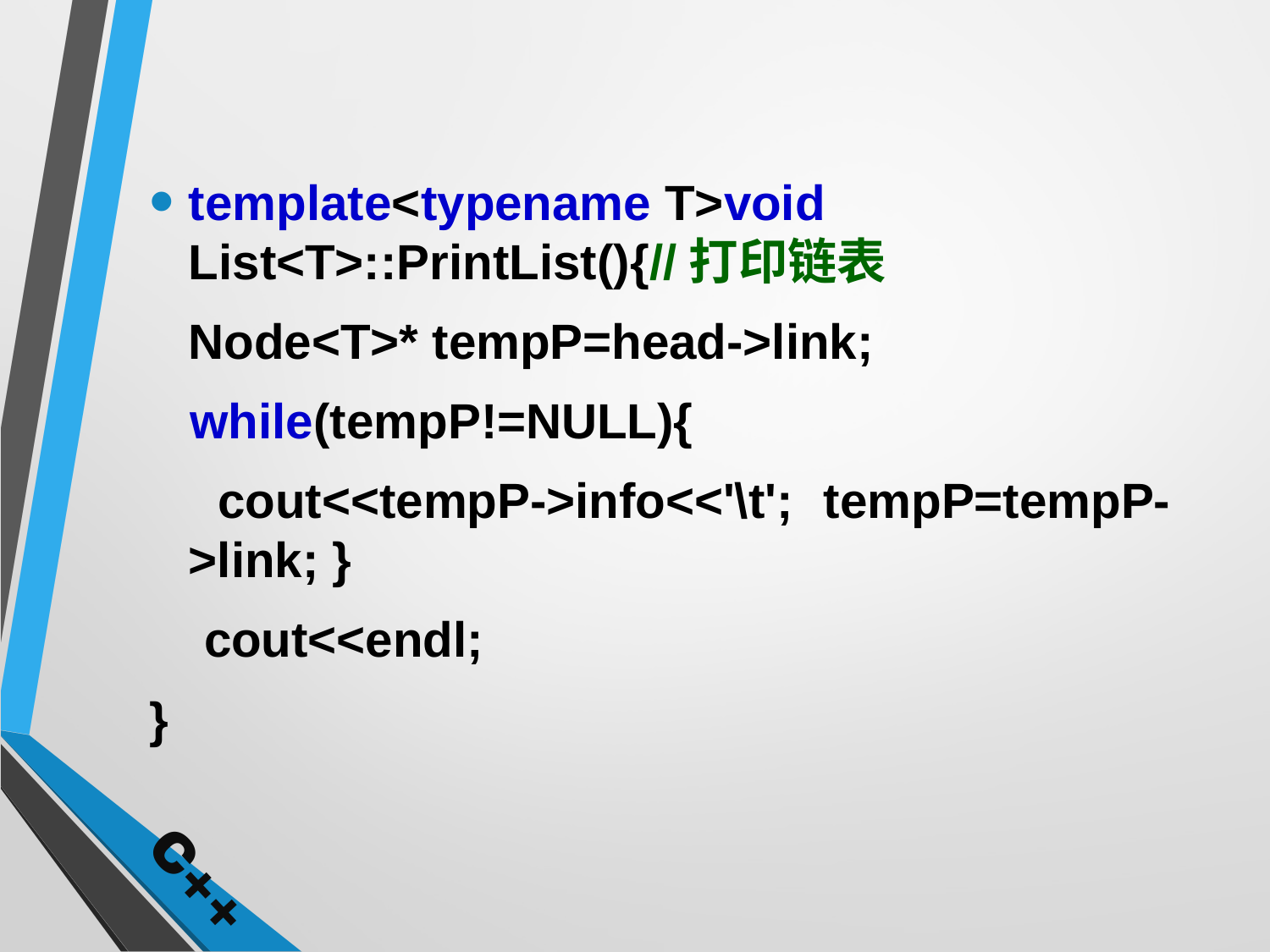

template<typename T>void List<T>::PrintList(){//打印链表
	Node<T>* tempP=head->link;
   while(tempP!=NULL){
     cout<<tempP->info<<'\t';	tempP=tempP->link; }
    cout<<endl;
}